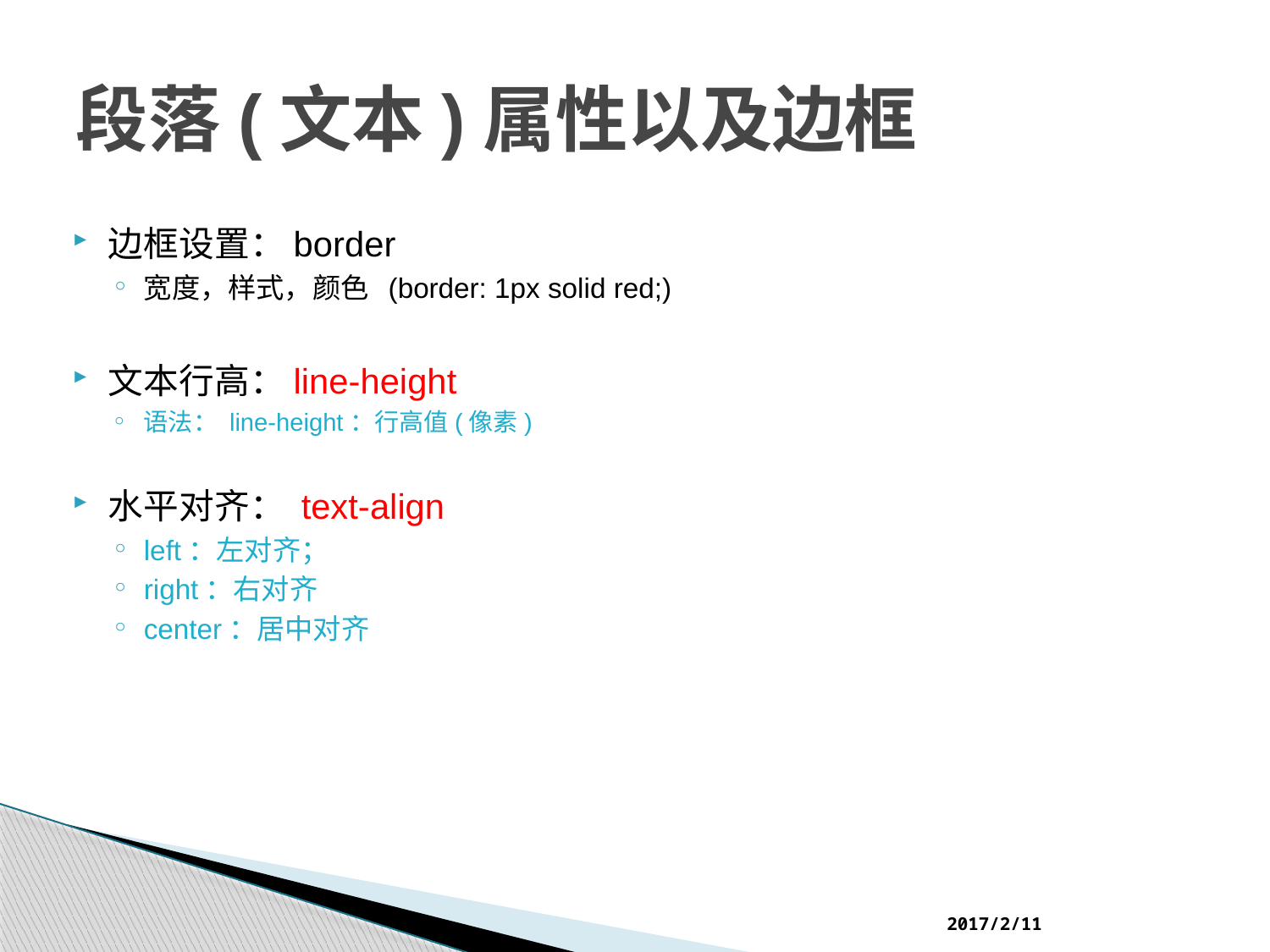

# 段落(文本)属性以及边框

边框设置：border
宽度，样式，颜色  (border: 1px solid red;)

文本行高：line-height
语法： line-height：行高值(像素)

水平对齐： text-align
left：左对齐；
right：右对齐
center：居中对齐

2017/2/11